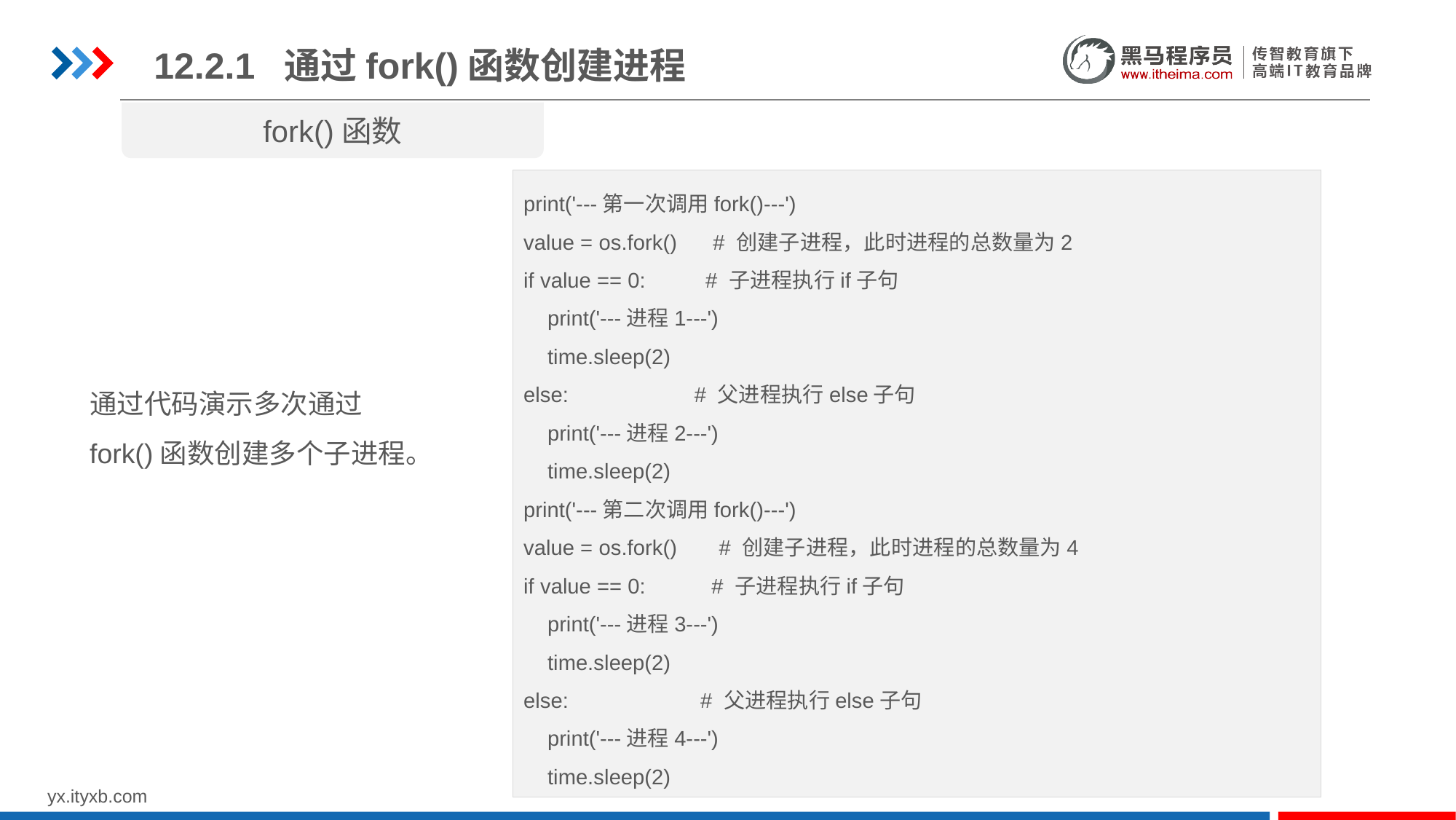

12.2.1  通过fork()函数创建进程

fork()函数
print('---第一次调用fork()---')
value = os.fork()      # 创建子进程，此时进程的总数量为2
if value == 0:          # 子进程执行if子句
    print('---进程1---')
    time.sleep(2)
else:                     # 父进程执行else子句
    print('---进程2---')
    time.sleep(2)
print('---第二次调用fork()---')
value = os.fork()       # 创建子进程，此时进程的总数量为4
if value == 0:           # 子进程执行if子句
    print('---进程3---')
    time.sleep(2)
else:                      # 父进程执行else子句
    print('---进程4---')
    time.sleep(2)
通过代码演示多次通过fork()函数创建多个子进程。